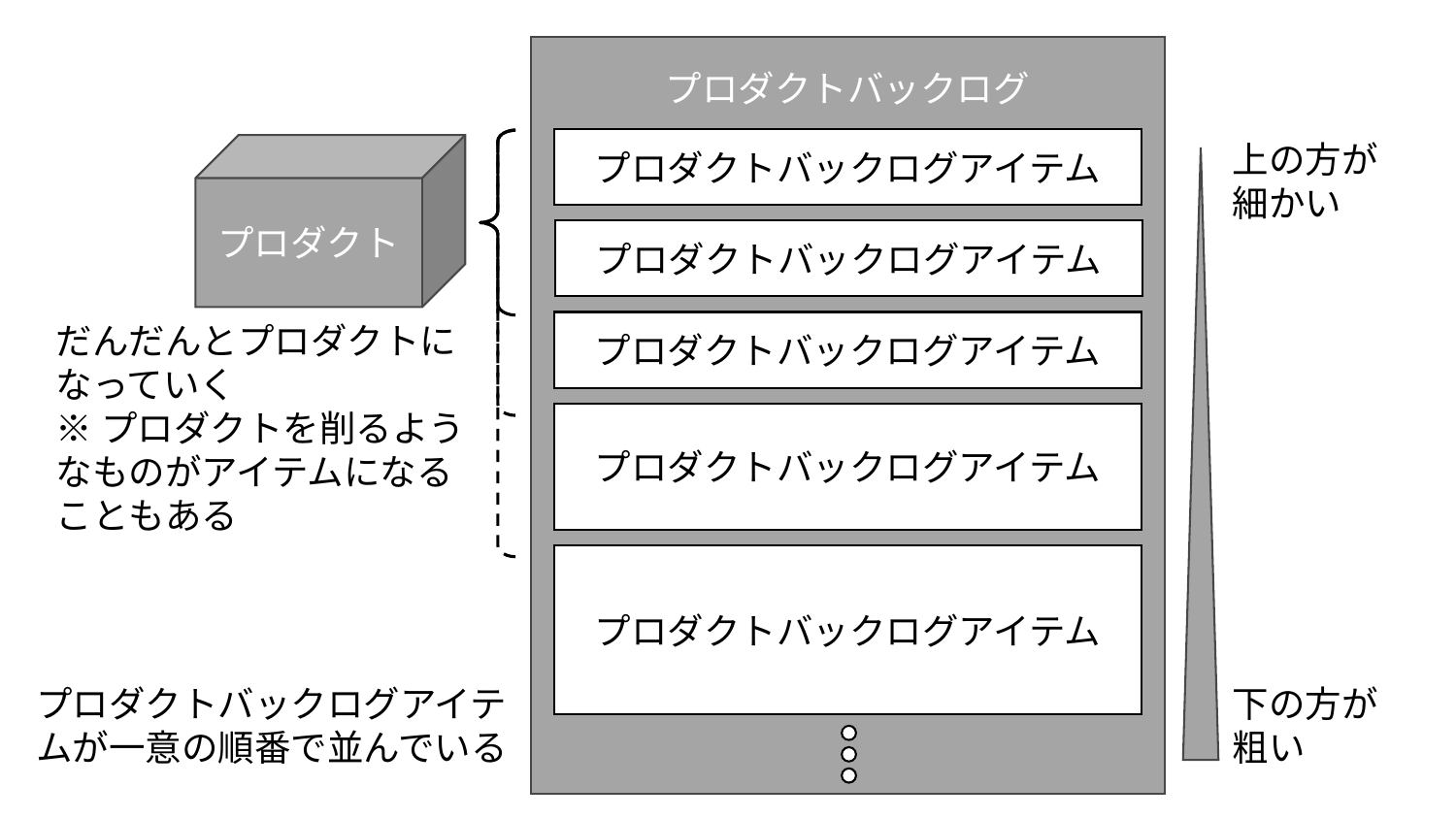

プロダクトバックログ
プロダクトバックログアイテム

上の方が
細かい
プロダクト

プロダクトバックログアイテム
だんだんとプロダクトになっていく
※プロダクトを削るようなものがアイテムになることもある
プロダクトバックログアイテム
プロダクトバックログアイテム
プロダクトバックログアイテム
プロダクトバックログアイテムが一意の順番で並んでいる
下の方が
粗い